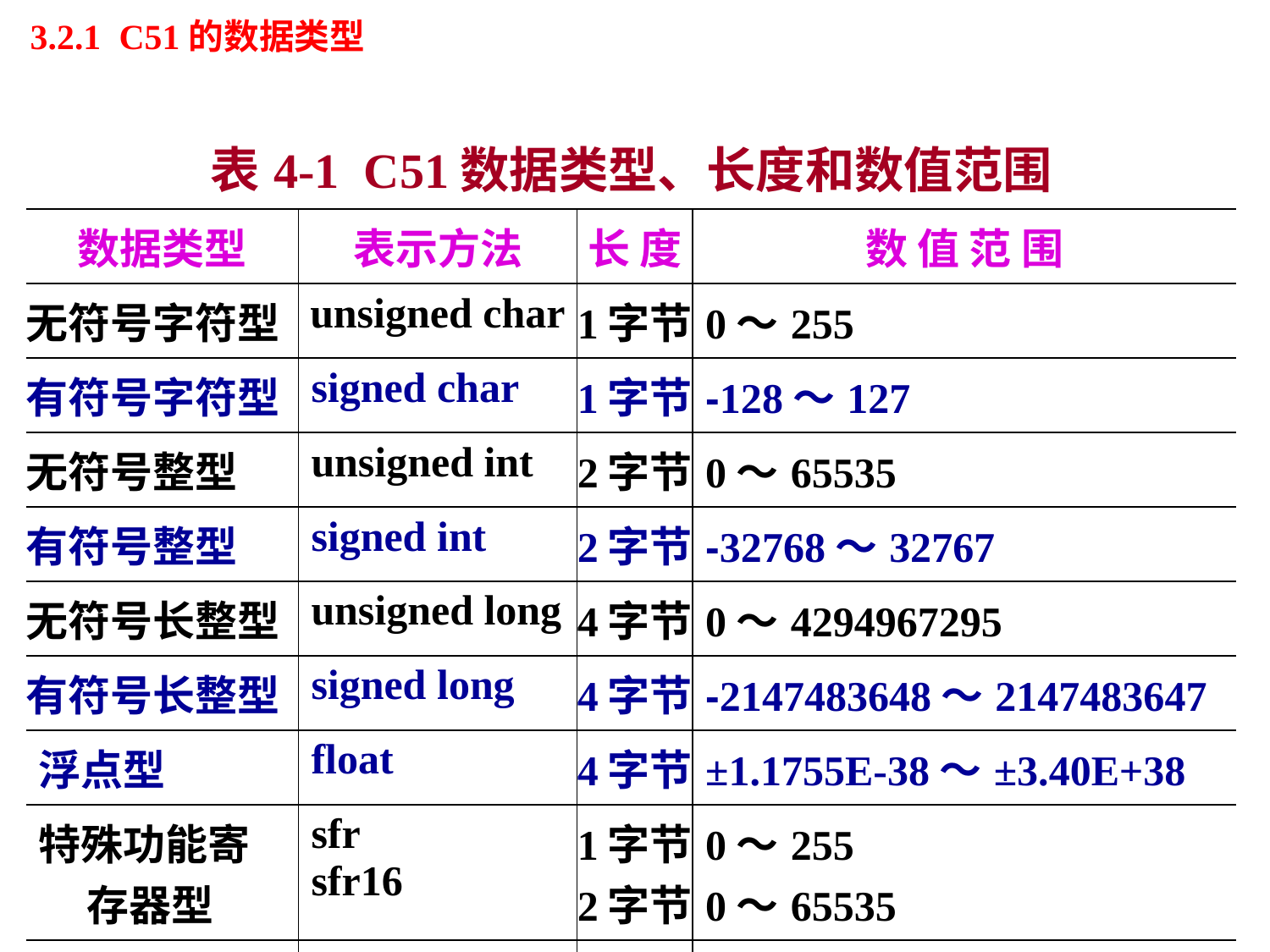

# 3.2.1  C51的数据类型
| 表4-1 C51数据类型、长度和数值范围 |  |  |  |
| --- | --- | --- | --- |
| 数据类型 | 表示方法 | 长 度 | 数 值 范 围 |
| 无符号字符型 | unsigned char | 1字节 | 0～255 |
| 有符号字符型 | signed char | 1字节 | -128～127 |
| 无符号整型 | unsigned int | 2字节 | 0～65535 |
| 有符号整型 | signed int | 2字节 | -32768～32767 |
| 无符号长整型 | unsigned long | 4字节 | 0～4294967295 |
| 有符号长整型 | signed long | 4字节 | -2147483648～2147483647 |
| 浮点型 | float | 4字节 | ±1.1755E-38～±3.40E+38 |
| 特殊功能寄存器型 | sfr sfr16 | 1字节 2字节 | 0～255 0～65535 |
| 位类型 | bit、sbit | 1位 | 0或1 |